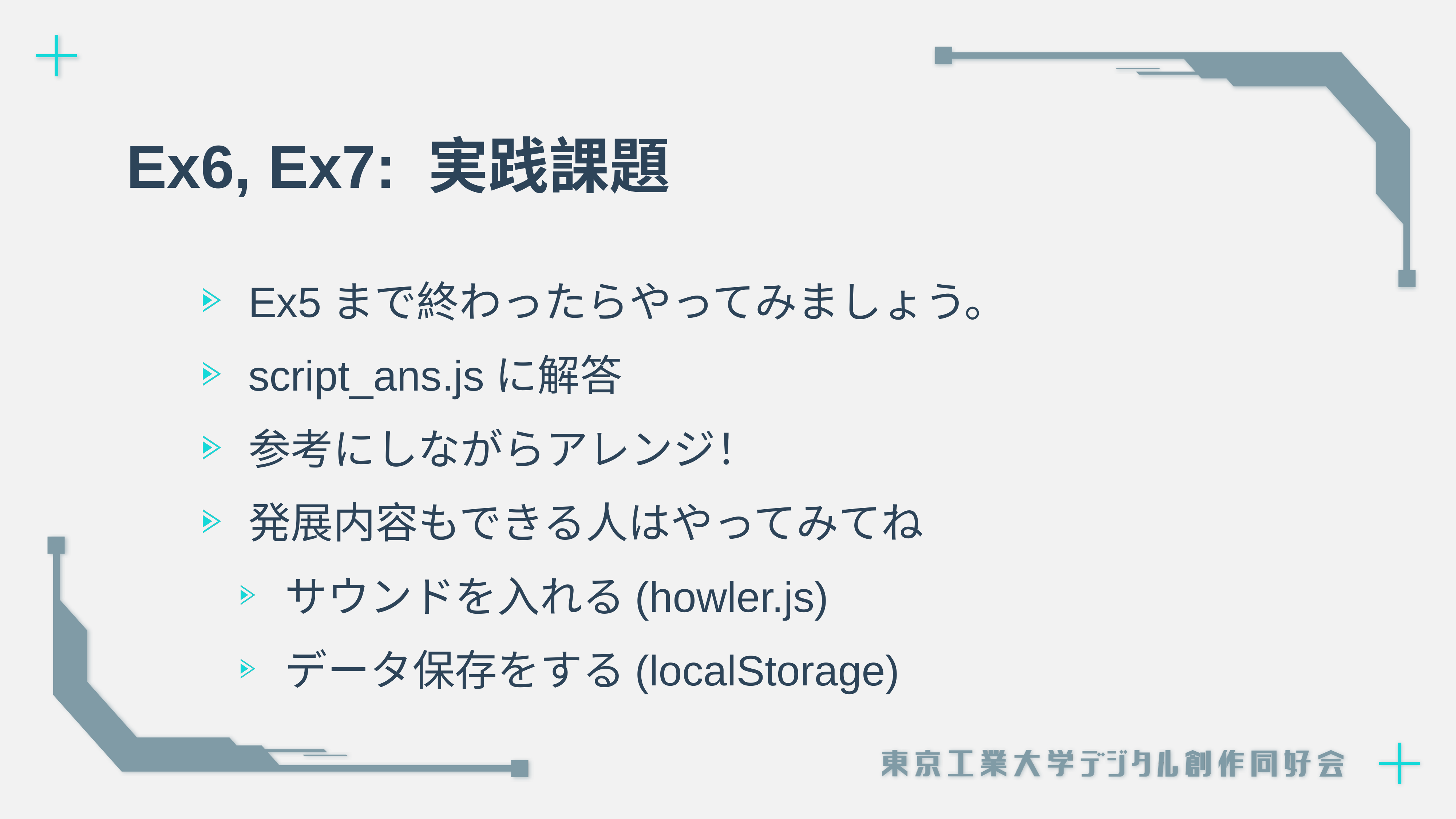

# Ex6, Ex7: 実践課題
Ex5まで終わったらやってみましょう。
script_ans.jsに解答
参考にしながらアレンジ！
発展内容もできる人はやってみてね
サウンドを入れる(howler.js)
データ保存をする(localStorage)